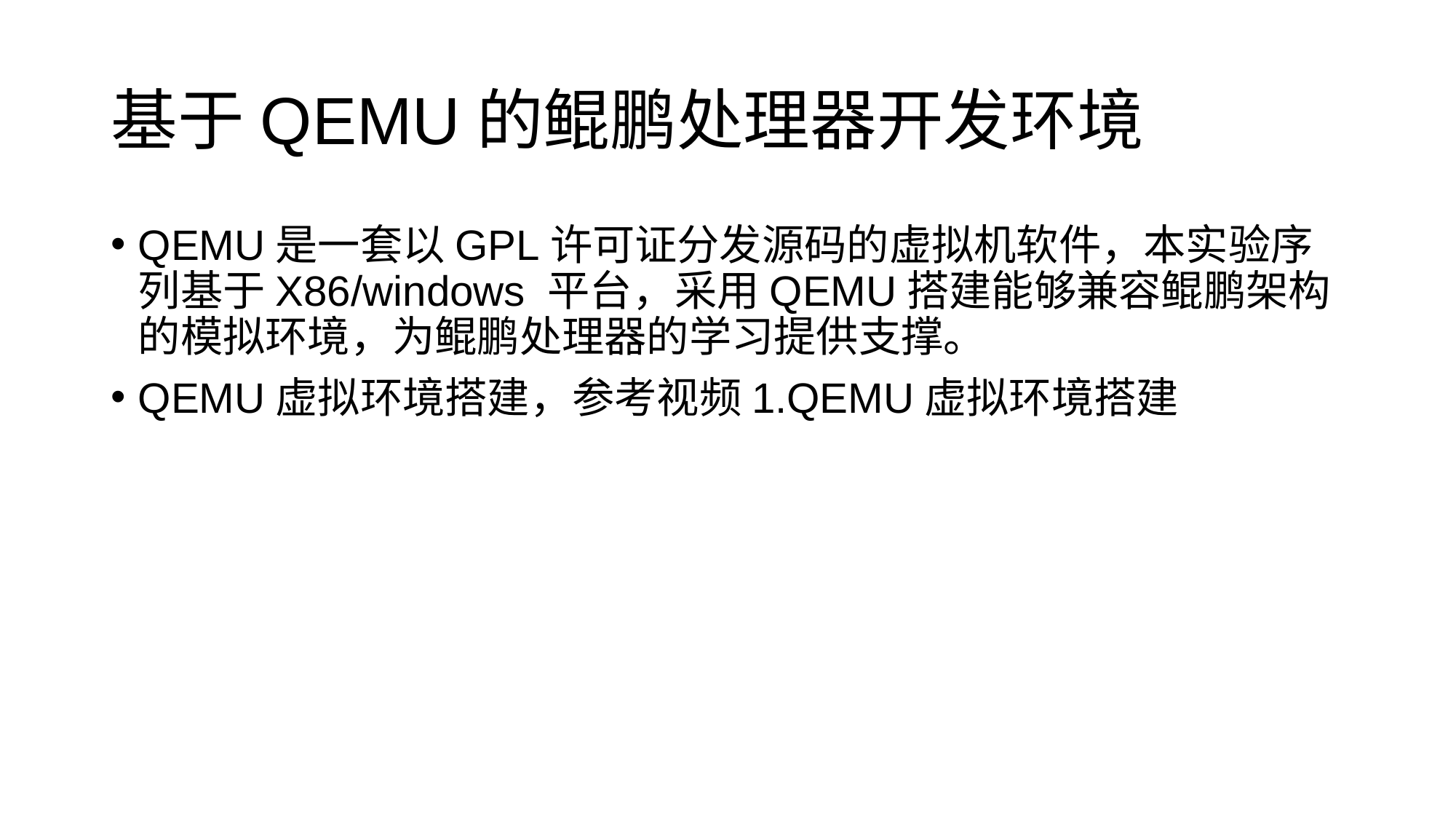

# 基于QEMU的鲲鹏处理器开发环境
QEMU是一套以GPL许可证分发源码的虚拟机软件，本实验序列基于X86/windows 平台，采用QEMU搭建能够兼容鲲鹏架构的模拟环境，为鲲鹏处理器的学习提供支撑。
QEMU虚拟环境搭建，参考视频1.QEMU虚拟环境搭建